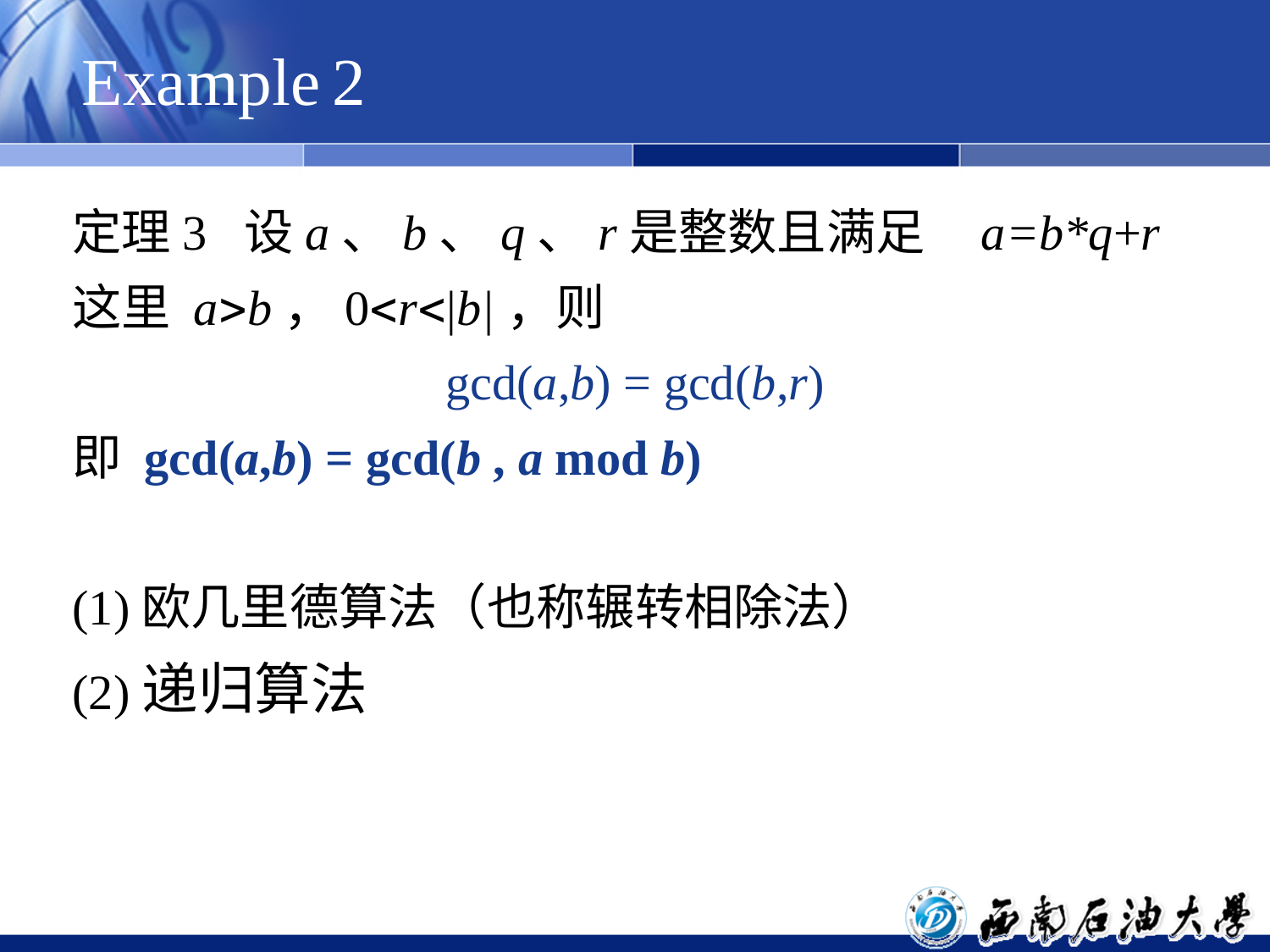

Example 2
定理3  设a、b、q、r是整数且满足    a=b*q+r
这里 a>b，0<r<|b|，则
gcd(a,b) = gcd(b,r)
即 gcd(a,b) = gcd(b , a mod b)

(1)欧几里德算法（也称辗转相除法）
(2)递归算法